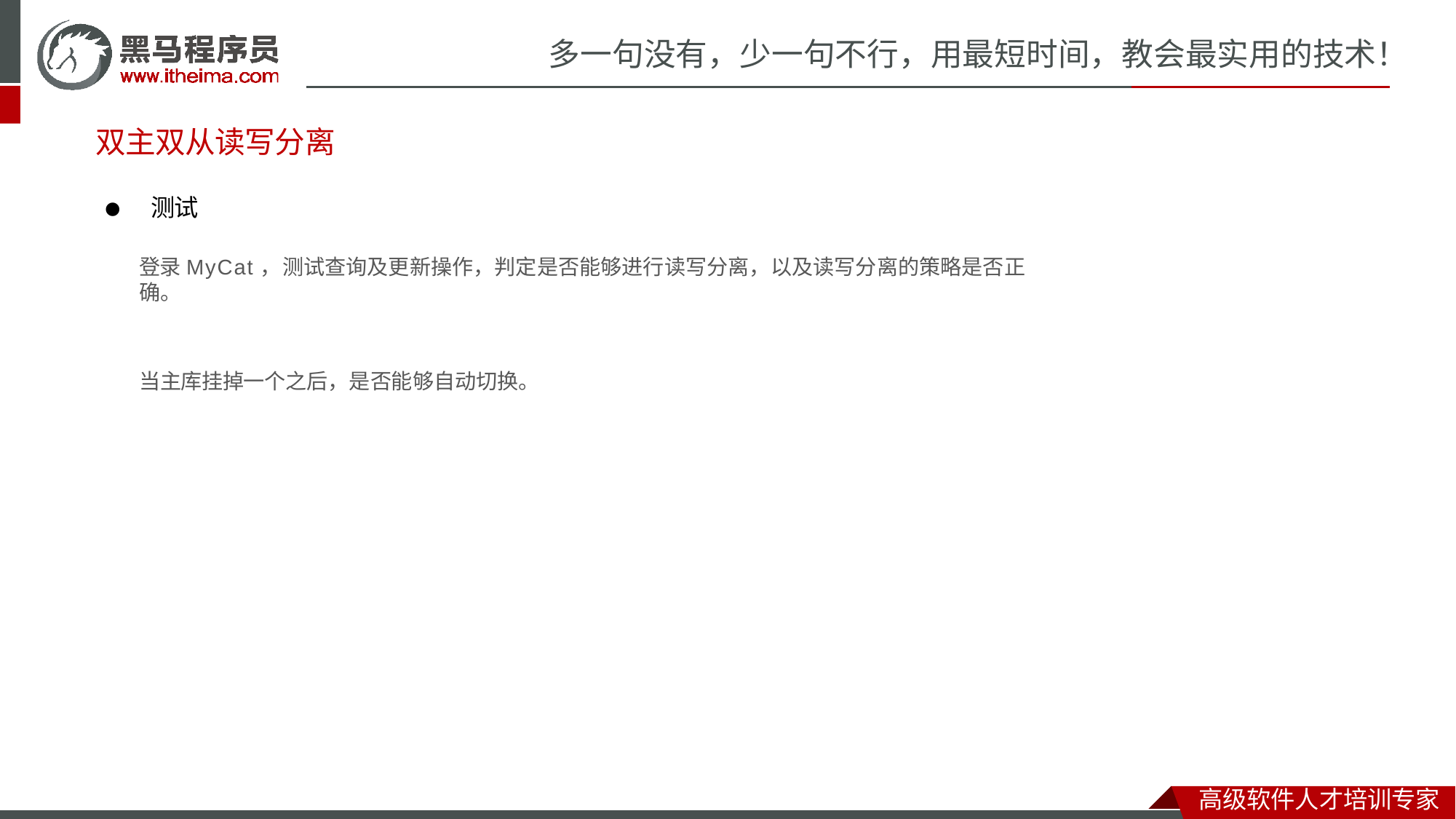

# 多一句没有，少一句不行，用最短时间，教会最实用的技术！

双主双从读写分离
⚫	测试

登录MyCat，测试查询及更新操作，判定是否能够进行读写分离，以及读写分离的策略是否正确。

当主库挂掉一个之后，是否能够自动切换。
高级软件人才培训专家